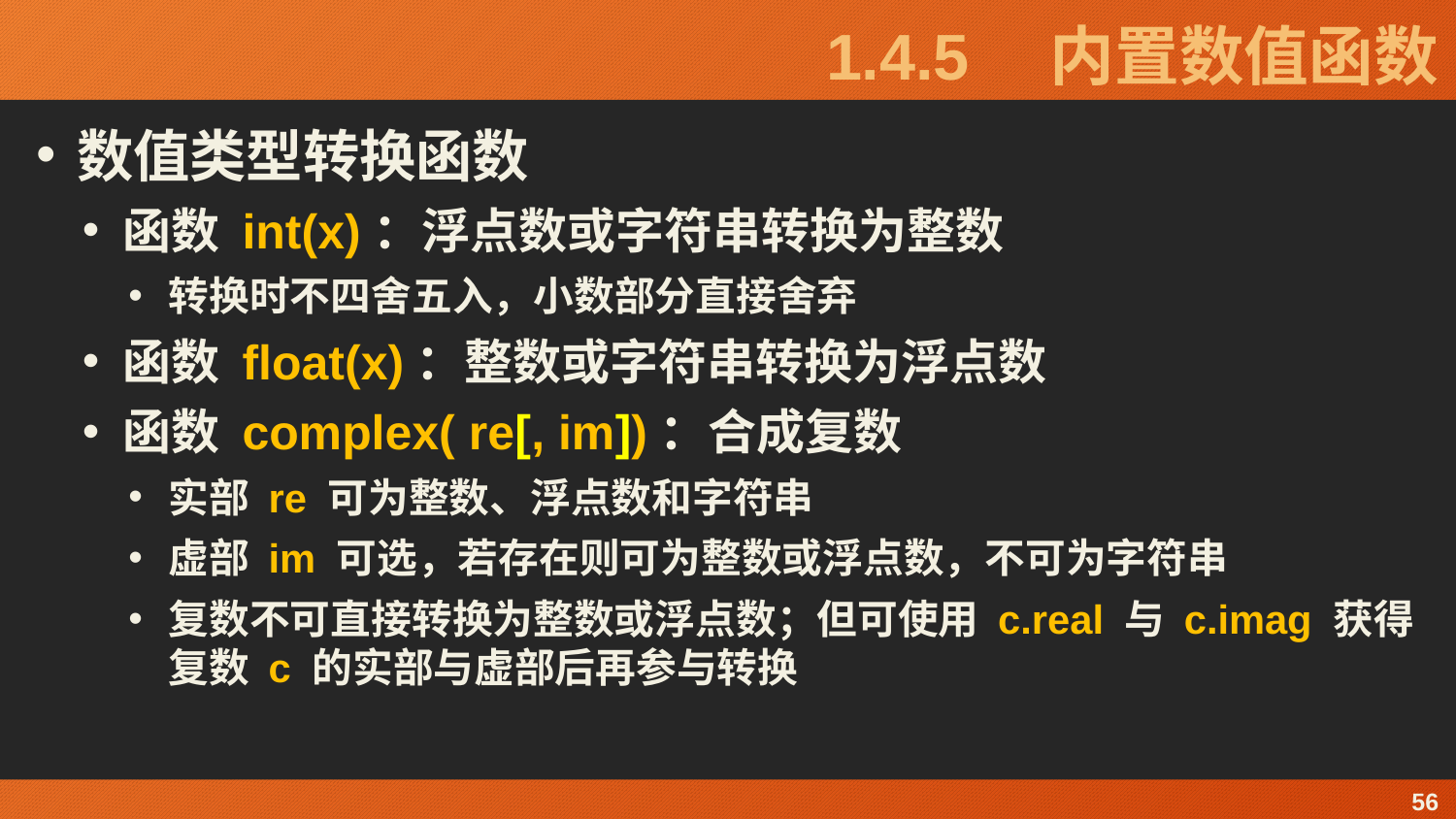

# 1.4.5　内置数值函数
数值类型转换函数
函数 int(x)：浮点数或字符串转换为整数
转换时不四舍五入，小数部分直接舍弃
函数 float(x)：整数或字符串转换为浮点数
函数 complex( re[, im])：合成复数
实部 re 可为整数、浮点数和字符串
虚部 im 可选，若存在则可为整数或浮点数，不可为字符串
复数不可直接转换为整数或浮点数；但可使用 c.real 与 c.imag 获得复数 c 的实部与虚部后再参与转换
56